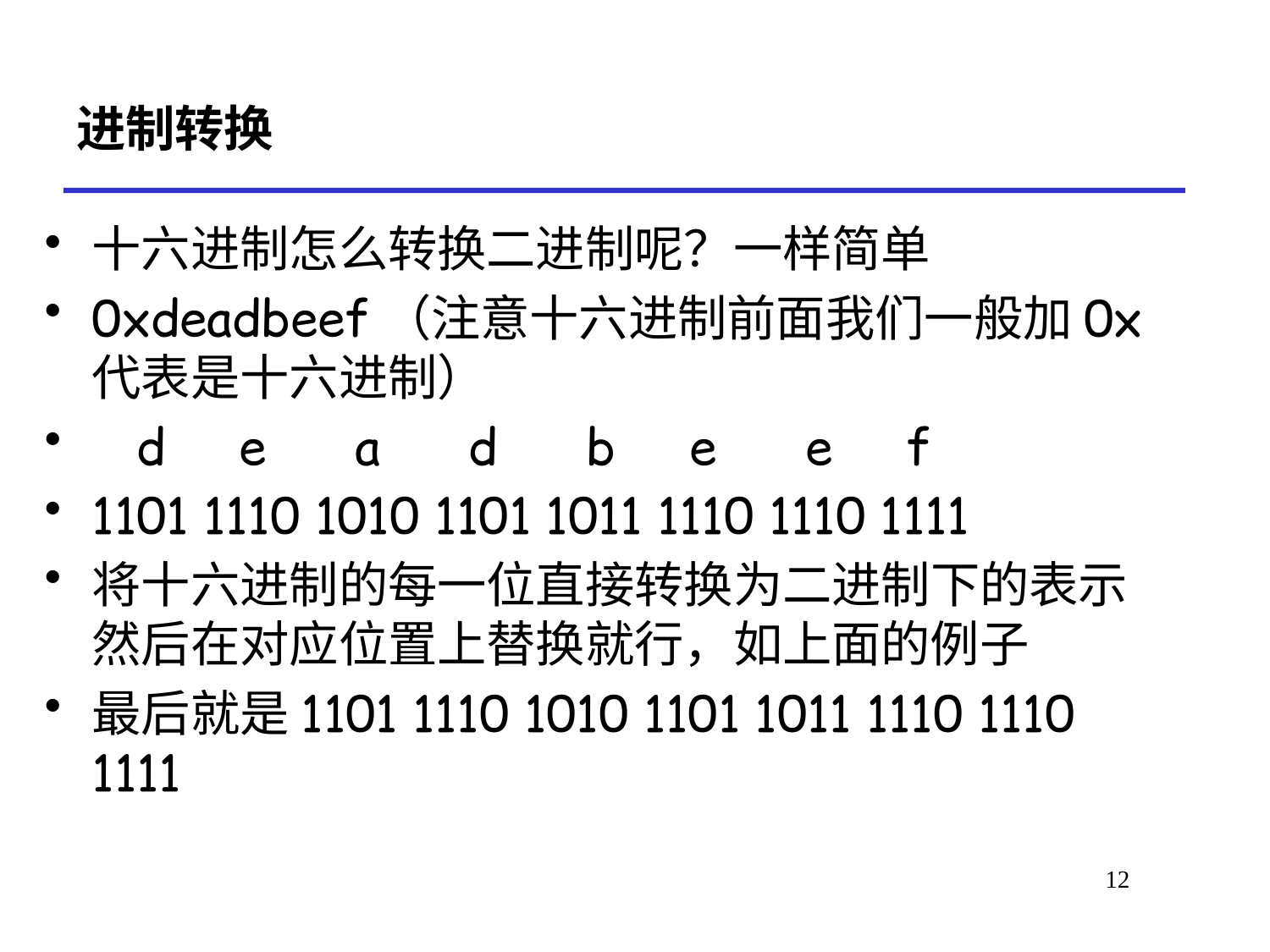

# 进制转换
十六进制怎么转换二进制呢？一样简单
0xdeadbeef（注意十六进制前面我们一般加0x代表是十六进制）
   d     e      a      d      b     e      e     f
1101 1110 1010 1101 1011 1110 1110 1111
将十六进制的每一位直接转换为二进制下的表示然后在对应位置上替换就行，如上面的例子
最后就是1101 1110 1010 1101 1011 1110 1110 1111
12